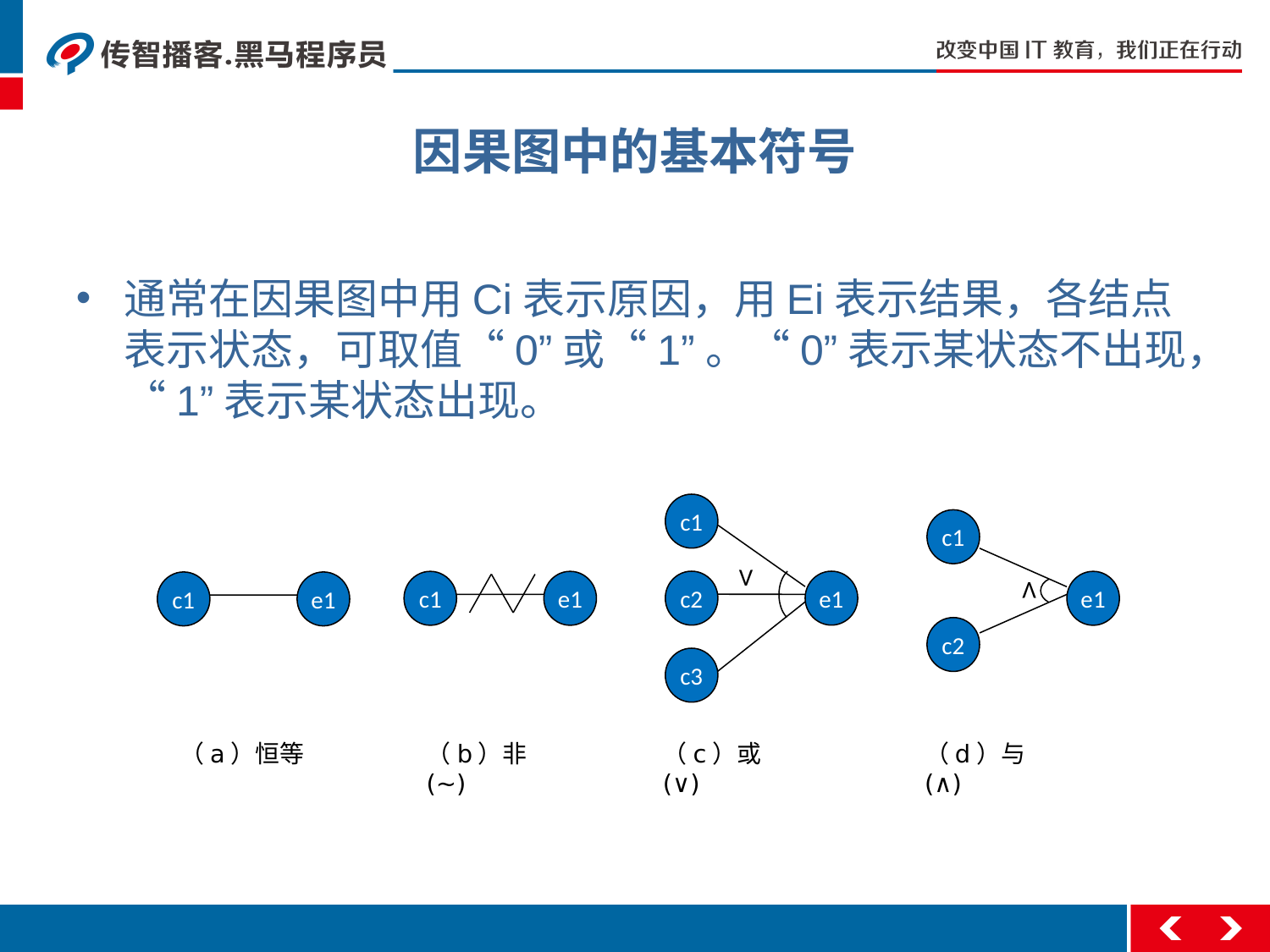

# 因果图中的基本符号
通常在因果图中用Ci表示原因，用Ei表示结果，各结点表示状态，可取值“0”或“1”。“0”表示某状态不出现，“1”表示某状态出现。
c1

V
c2

e1

c3
c1

V
e1

c2
c1
e1

c1
e1

（d）与(∧)
（a）恒等
（b）非(~)
（c）或(∨)